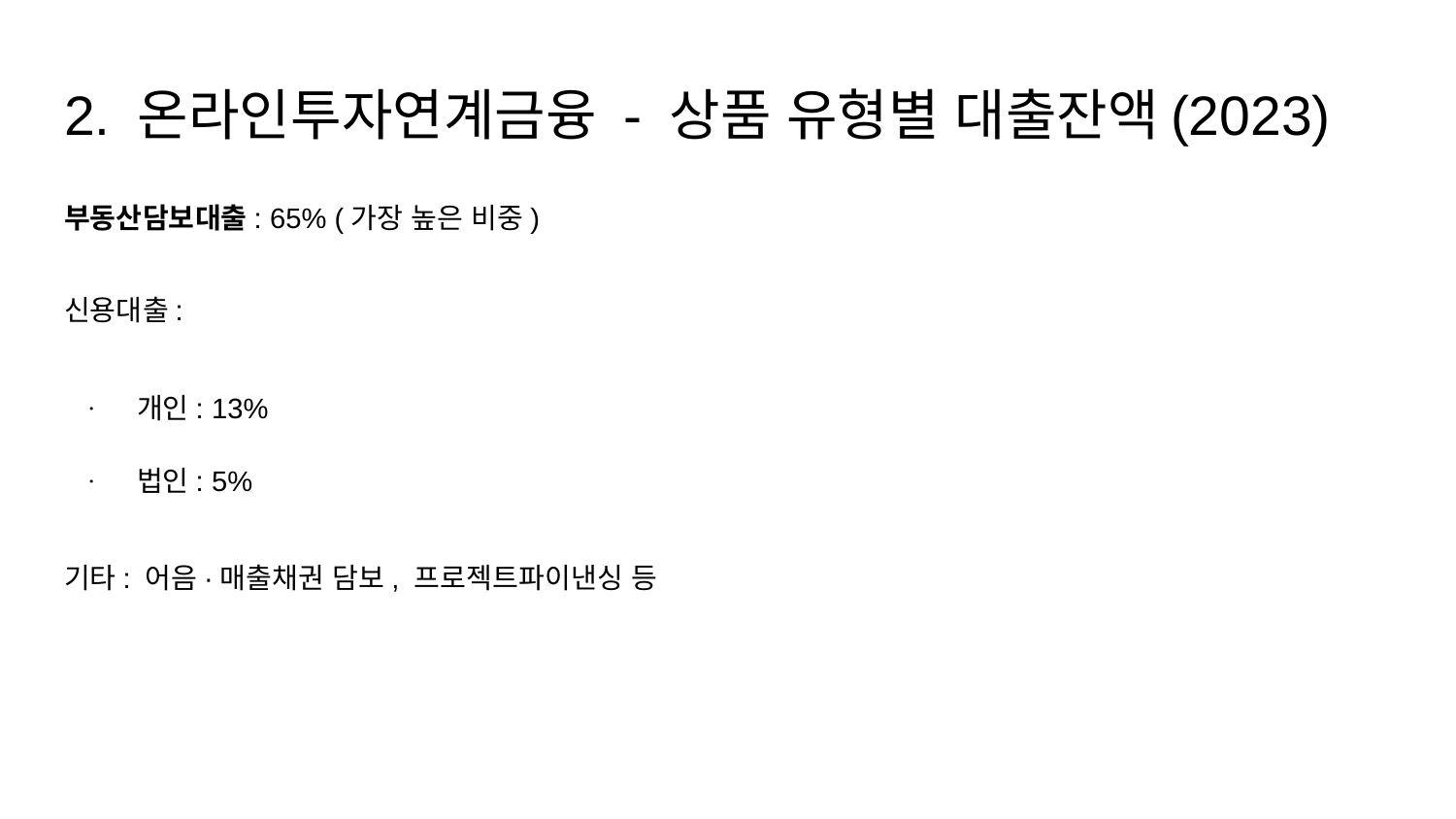

# 2. 온라인투자연계금융 - 상품 유형별 대출잔액(2023)
부동산담보대출: 65% (가장 높은 비중)
신용대출:
개인: 13%
법인: 5%
기타: 어음·매출채권 담보, 프로젝트파이낸싱 등